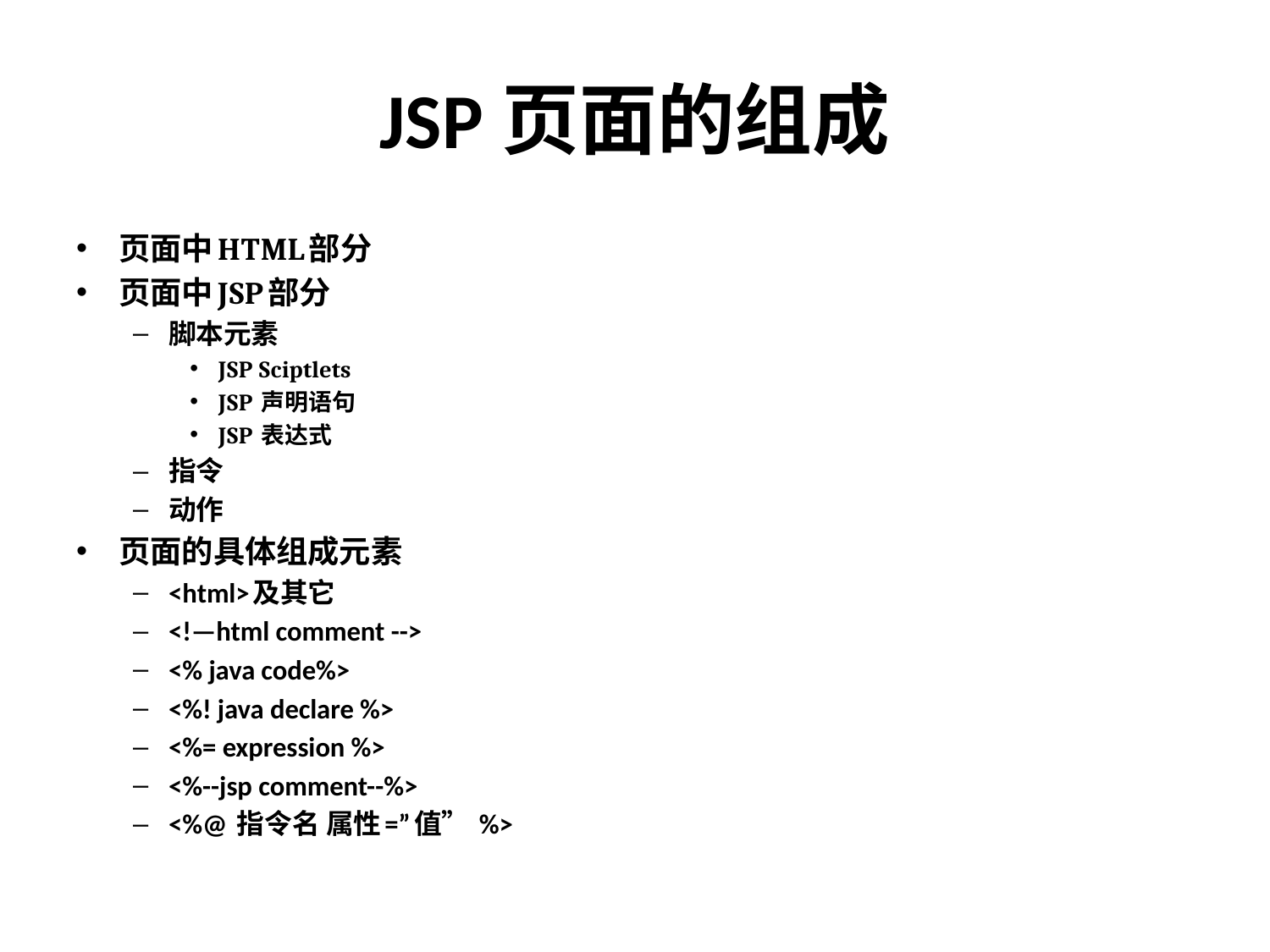

# JSP页面的组成
页面中HTML部分
页面中JSP部分
脚本元素
JSP Sciptlets
JSP 声明语句
JSP 表达式
指令
动作
页面的具体组成元素
<html>及其它
<!—html comment -->
<% java code%>
<%! java declare %>
<%= expression %>
<%--jsp comment--%>
<%@ 指令名 属性=”值” %>